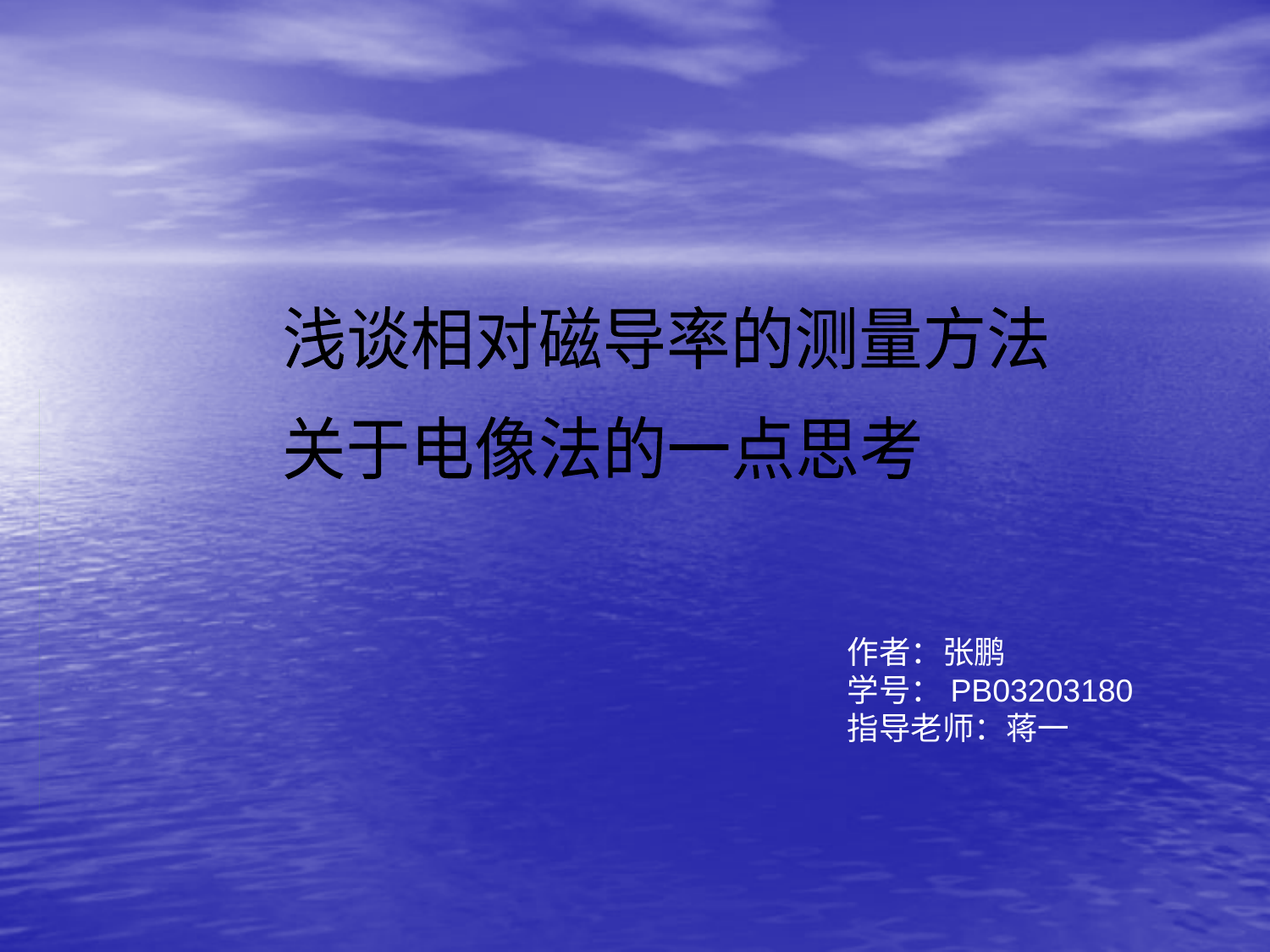

浅谈相对磁导率的测量方法
关于电像法的一点思考
作者：张鹏
学号：PB03203180
指导老师：蒋一